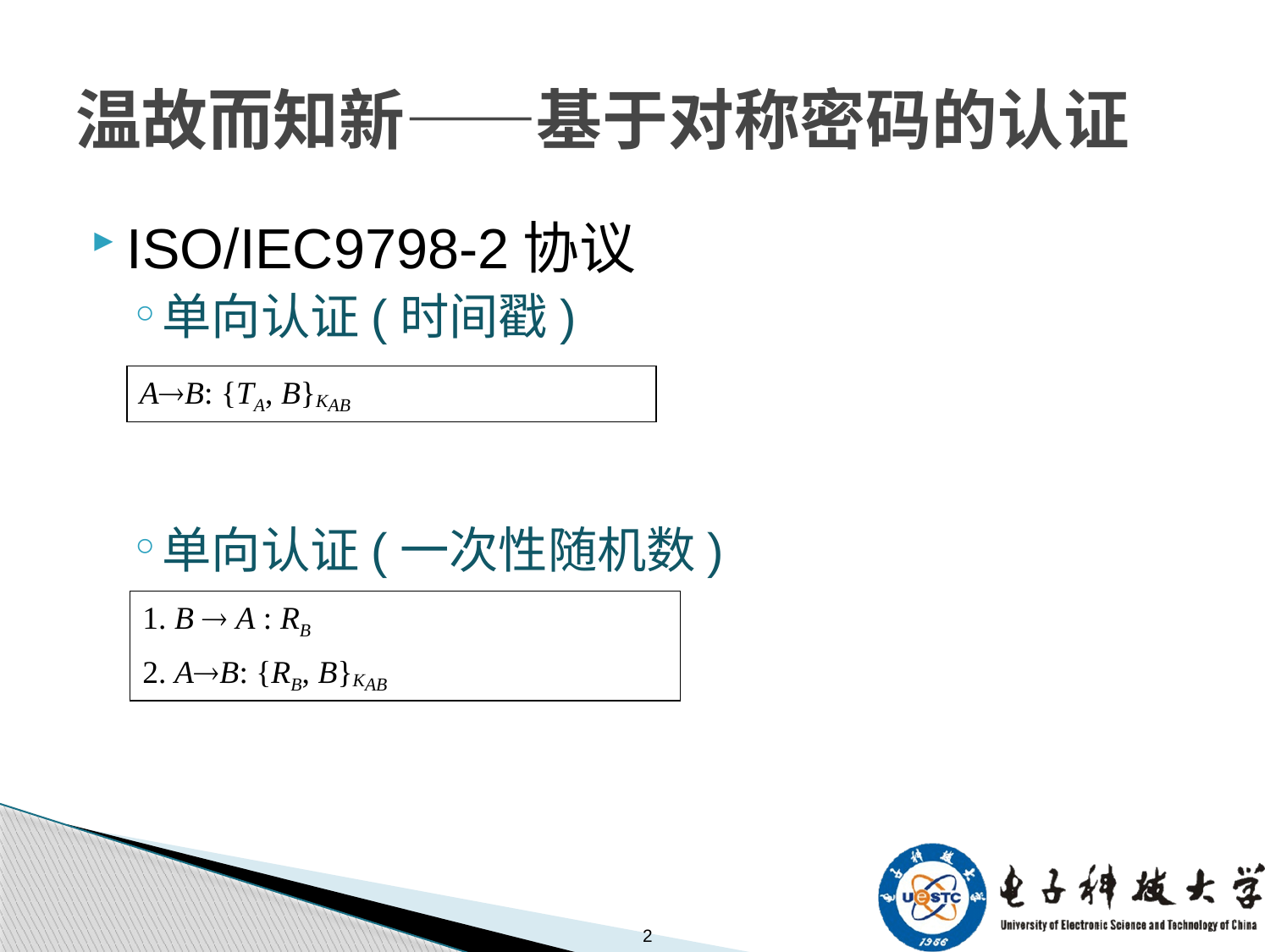

# 温故而知新——基于对称密码的认证
ISO/IEC9798-2协议
单向认证(时间戳)

单向认证(一次性随机数)
A→B: {TA, B}KAB
1. B → A : RB
2. A→B: {RB, B}KAB
2